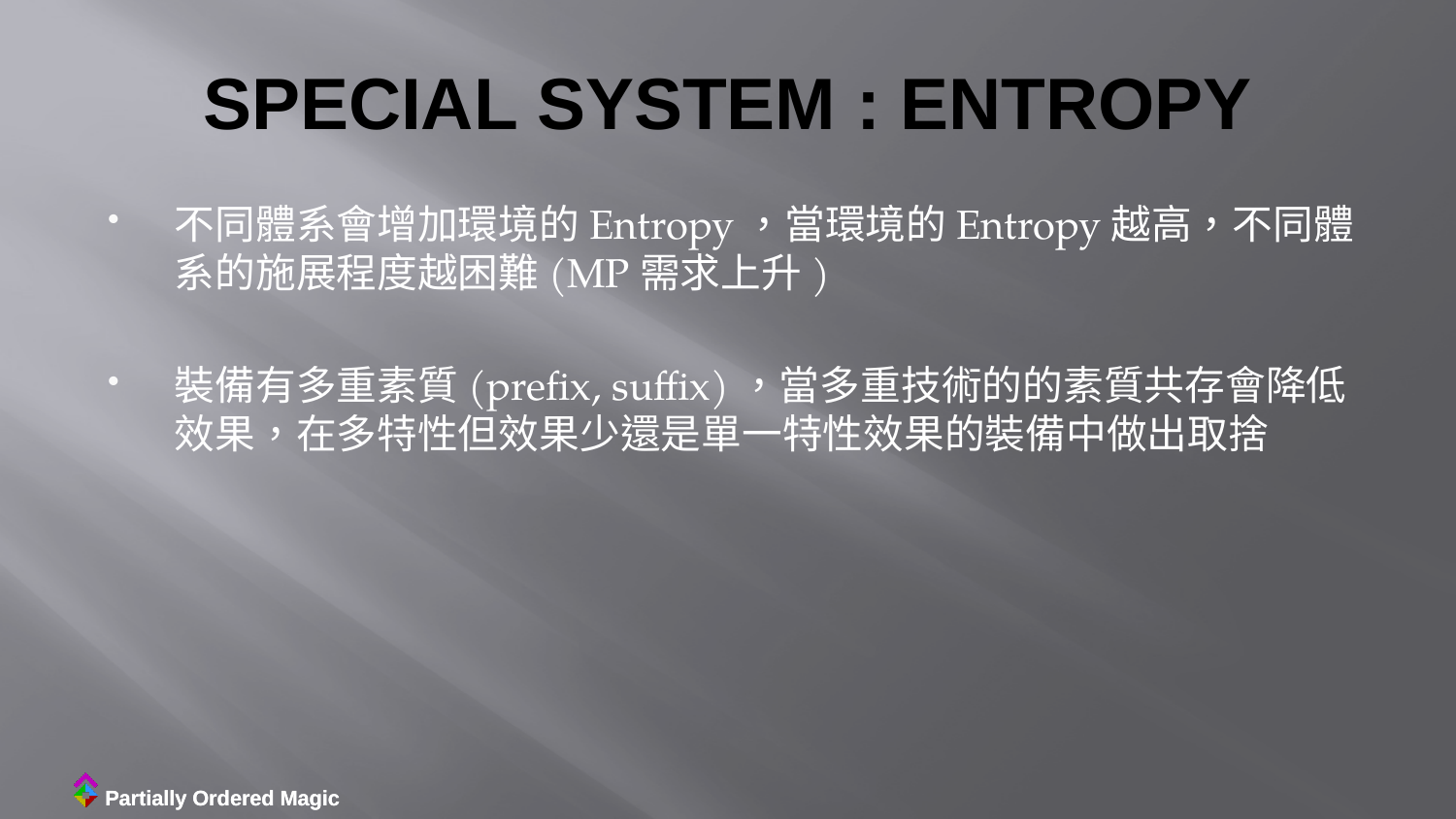

# SPECIAL SYSTEM : ENTROPY
不同體系會增加環境的Entropy，當環境的Entropy越高，不同體系的施展程度越困難(MP需求上升)

裝備有多重素質(prefix, suffix)，當多重技術的的素質共存會降低效果，在多特性但效果少還是單一特性效果的裝備中做出取捨